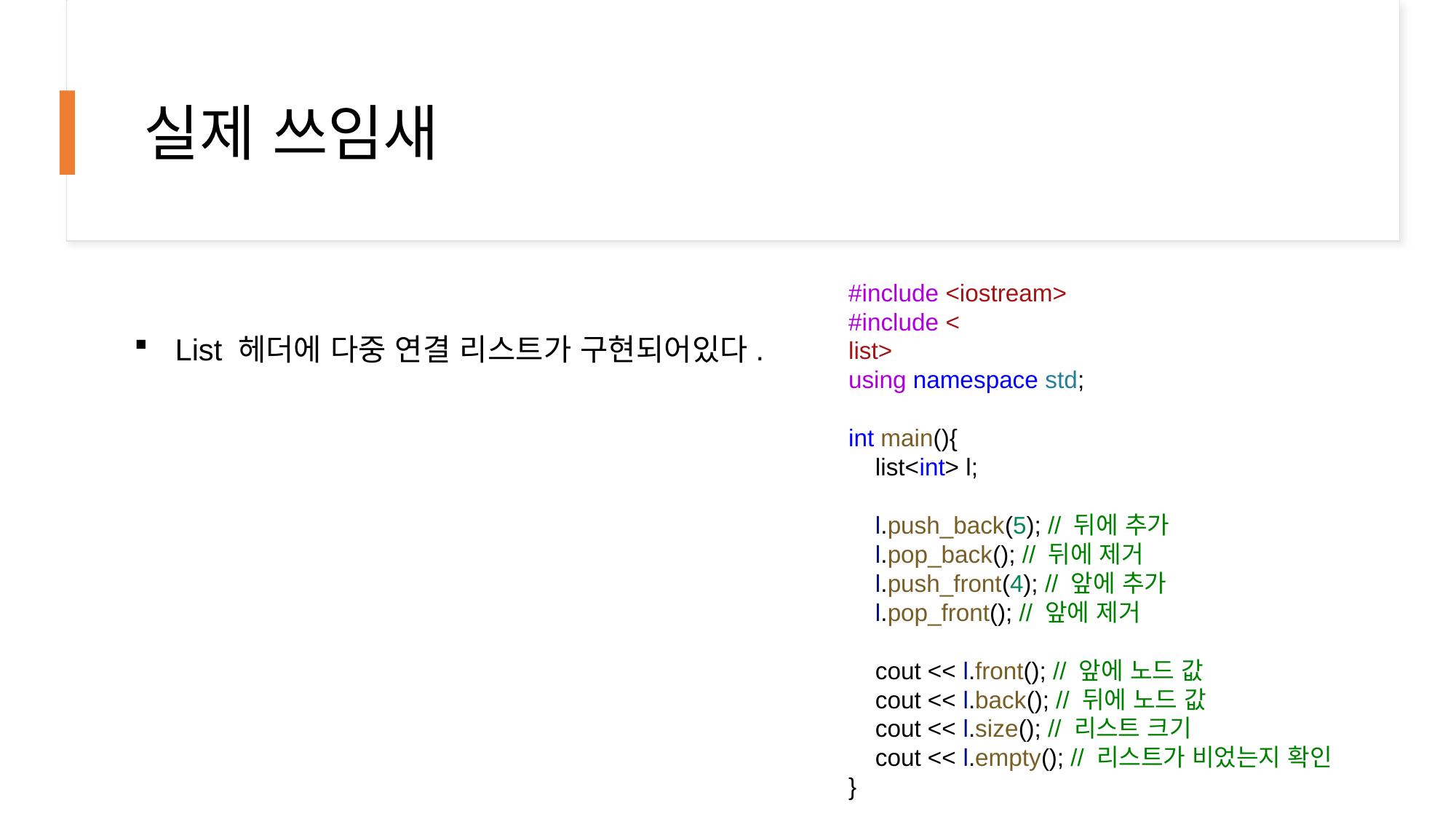

# 실제 쓰임새

#include <iostream>
#include <
list>
using namespace std;
int main(){
    list<int> l;
    l.push_back(5); // 뒤에 추가
    l.pop_back(); // 뒤에 제거
    l.push_front(4); // 앞에 추가
    l.pop_front(); // 앞에 제거
    cout << l.front(); // 앞에 노드 값
    cout << l.back(); // 뒤에 노드 값
    cout << l.size(); // 리스트 크기
    cout << l.empty(); // 리스트가 비었는지 확인
}
List 헤더에 다중 연결 리스트가 구현되어있다.